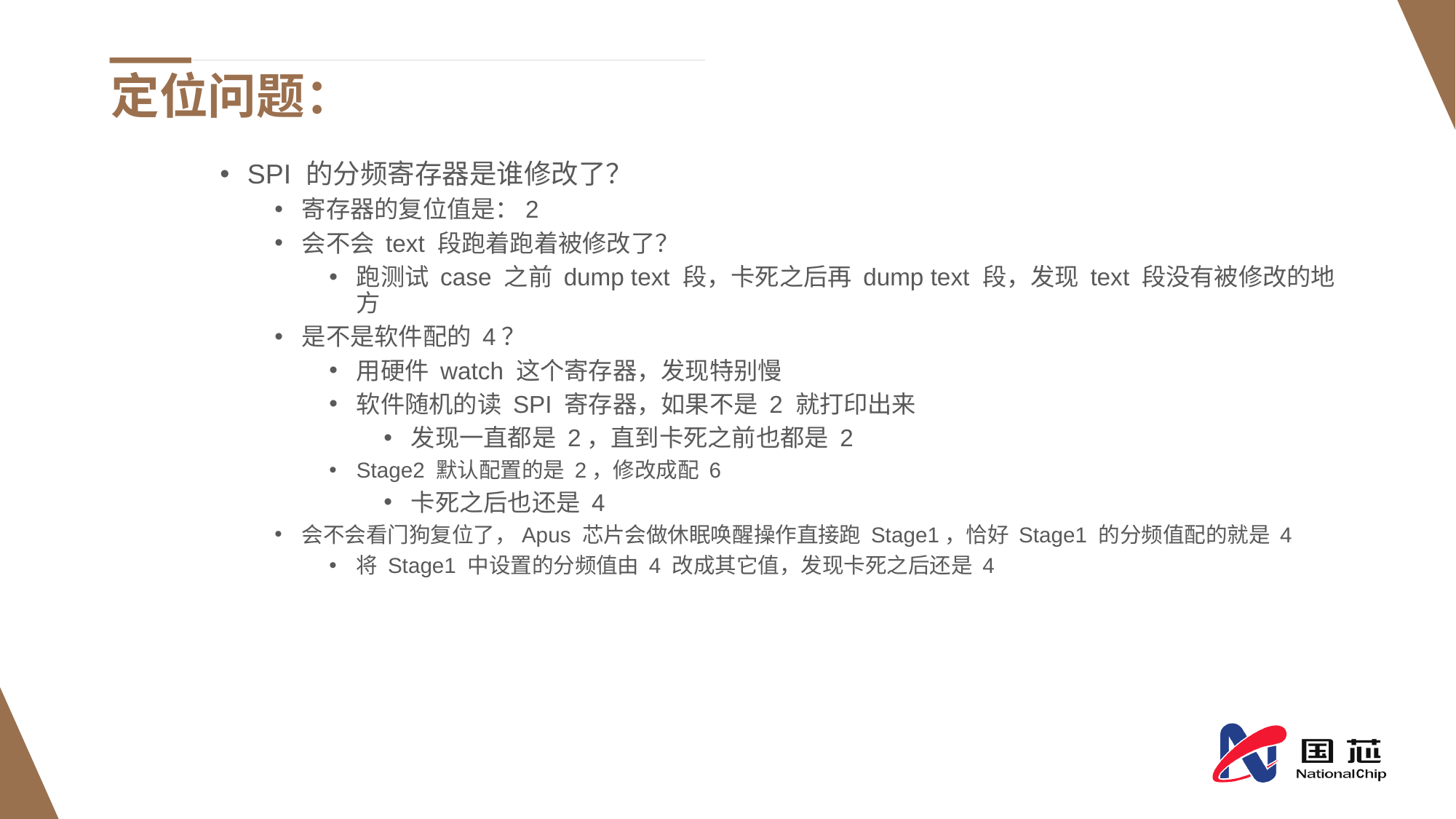

# 定位问题：
SPI 的分频寄存器是谁修改了？
寄存器的复位值是：2
会不会 text 段跑着跑着被修改了？
跑测试 case 之前 dump text 段，卡死之后再 dump text 段，发现 text 段没有被修改的地方
是不是软件配的 4？
用硬件 watch 这个寄存器，发现特别慢
软件随机的读 SPI 寄存器，如果不是 2 就打印出来
发现一直都是 2，直到卡死之前也都是 2
Stage2 默认配置的是 2，修改成配 6
卡死之后也还是 4
会不会看门狗复位了，Apus 芯片会做休眠唤醒操作直接跑 Stage1，恰好 Stage1 的分频值配的就是 4
将 Stage1 中设置的分频值由 4 改成其它值，发现卡死之后还是 4